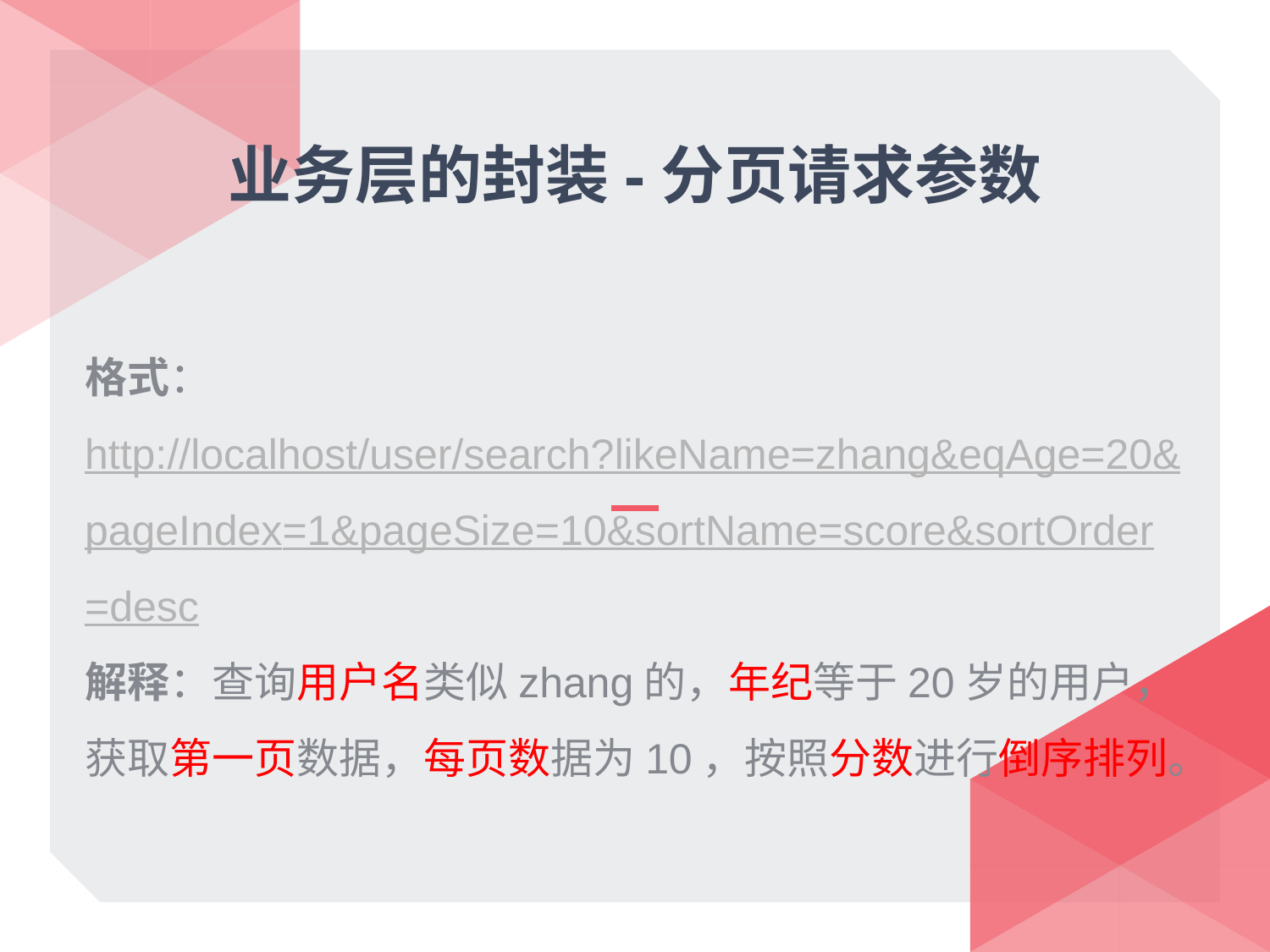

# 业务层的封装-分页请求参数
格式：
http://localhost/user/search?likeName=zhang&eqAge=20&pageIndex=1&pageSize=10&sortName=score&sortOrder=desc
解释：查询用户名类似zhang的，年纪等于20岁的用户，获取第一页数据，每页数据为10，按照分数进行倒序排列。